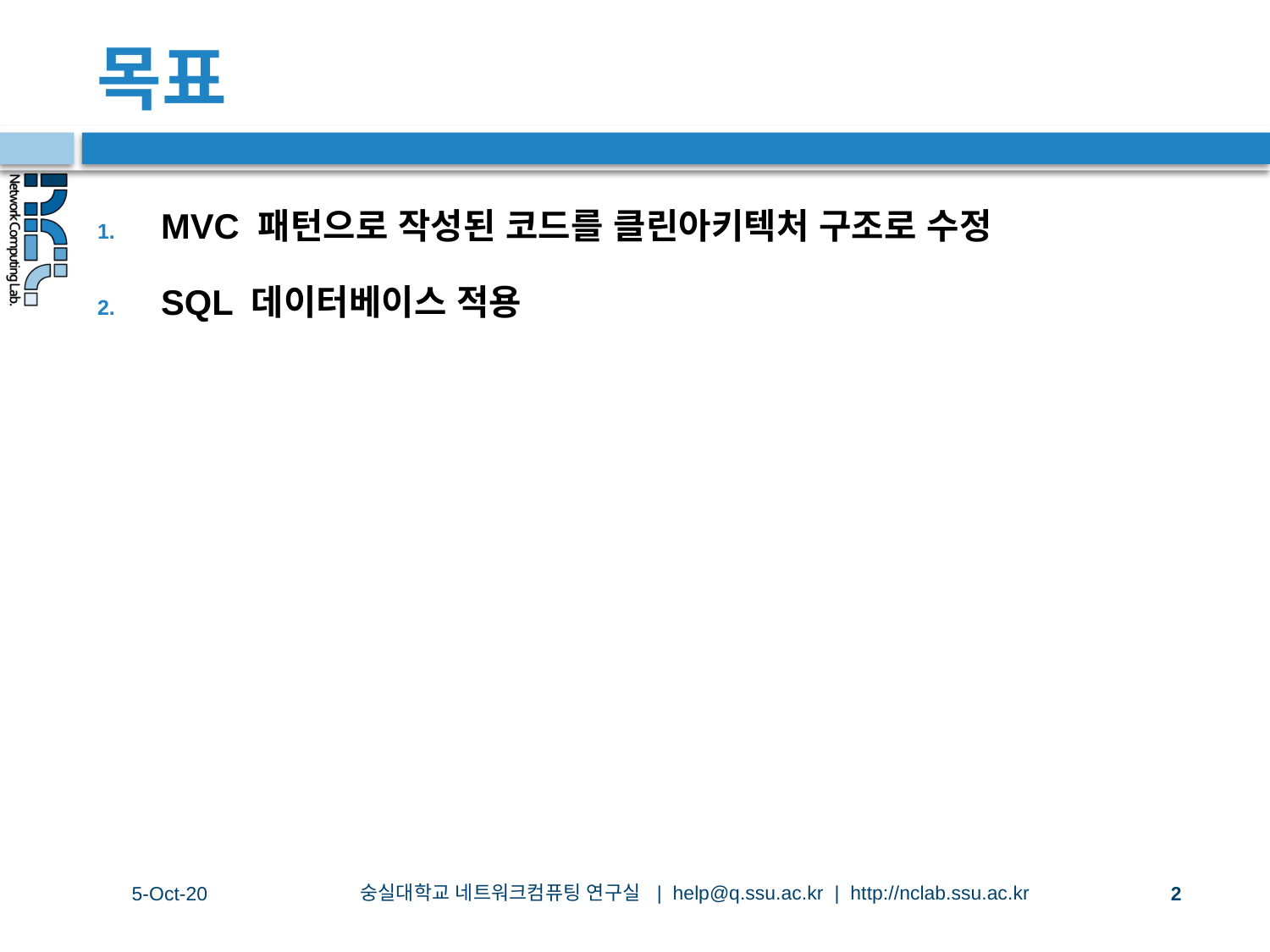

# 목표
MVC 패턴으로 작성된 코드를 클린아키텍처 구조로 수정
SQL 데이터베이스 적용
숭실대학교 네트워크컴퓨팅 연구실  |  help@q.ssu.ac.kr  |  http://nclab.ssu.ac.kr
5-Oct-20
2